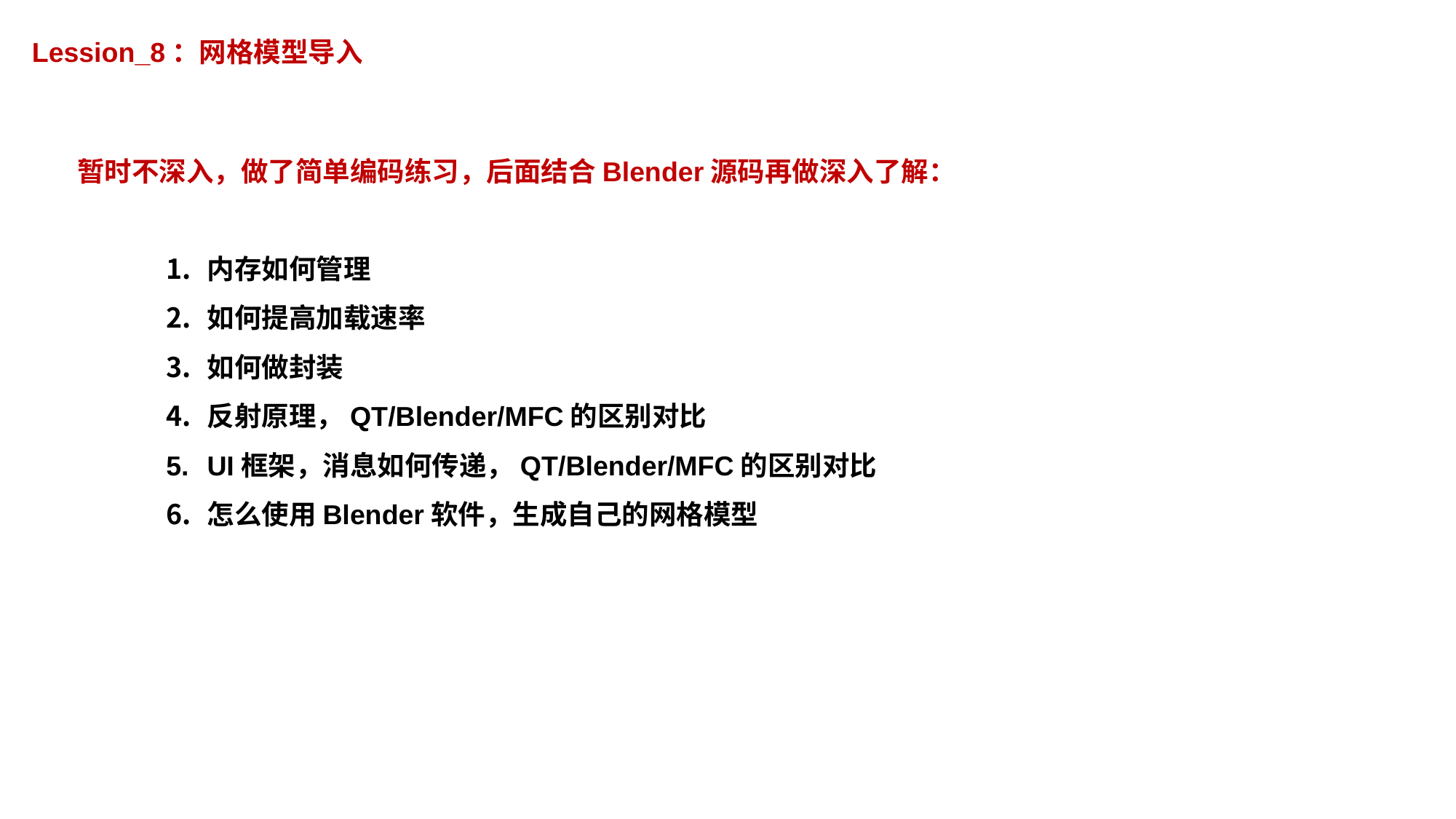

Lession_8：网格模型导入
暂时不深入，做了简单编码练习，后面结合Blender源码再做深入了解：
内存如何管理
如何提高加载速率
如何做封装
反射原理，QT/Blender/MFC的区别对比
UI框架，消息如何传递，QT/Blender/MFC的区别对比
怎么使用Blender软件，生成自己的网格模型